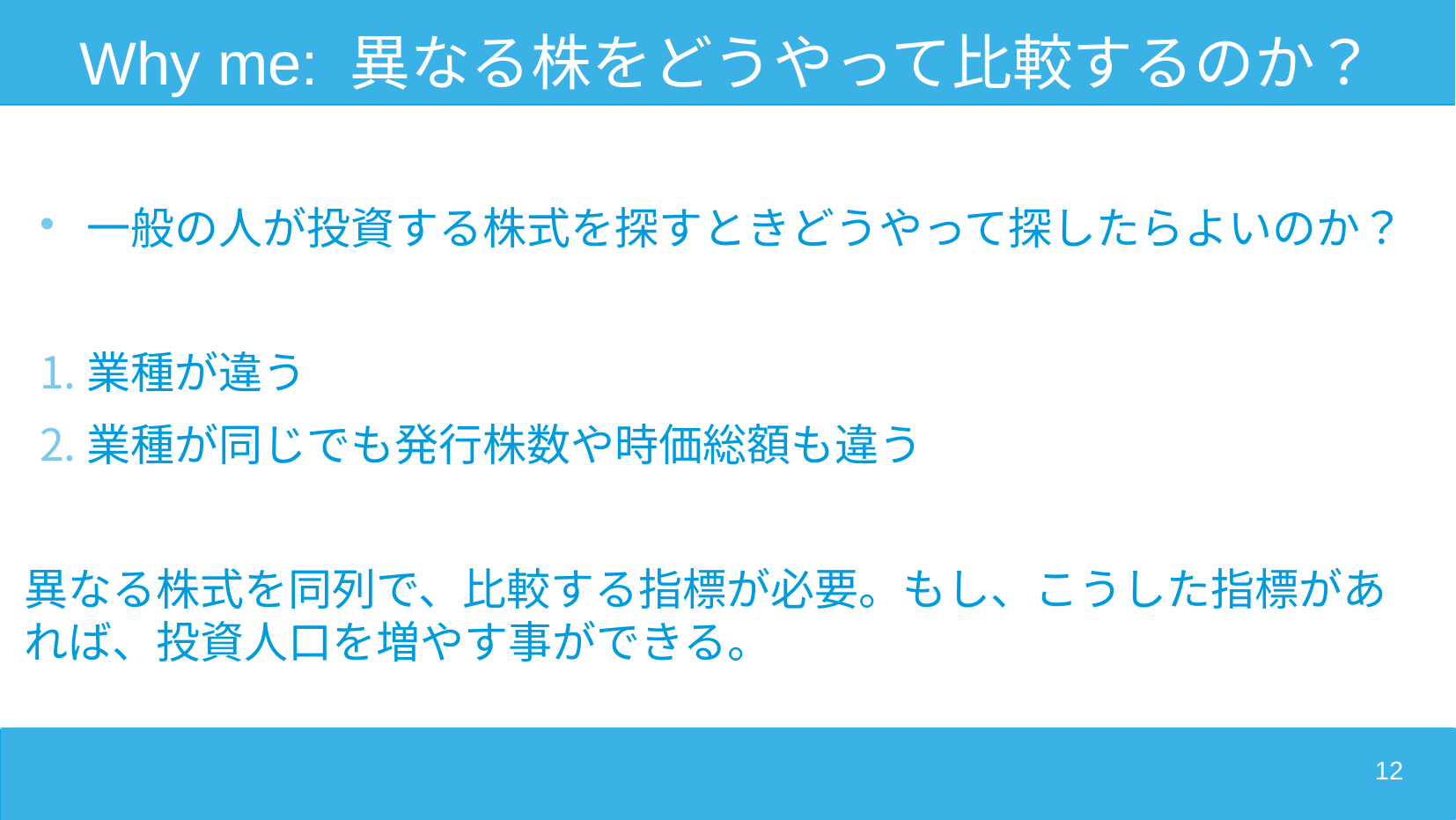

# Why me: 異なる株をどうやって比較するのか？

一般の人が投資する株式を探すときどうやって探したらよいのか？

業種が違う
業種が同じでも発行株数や時価総額も違う

異なる株式を同列で、比較する指標が必要。もし、こうした指標があれば、投資人口を増やす事ができる。

12